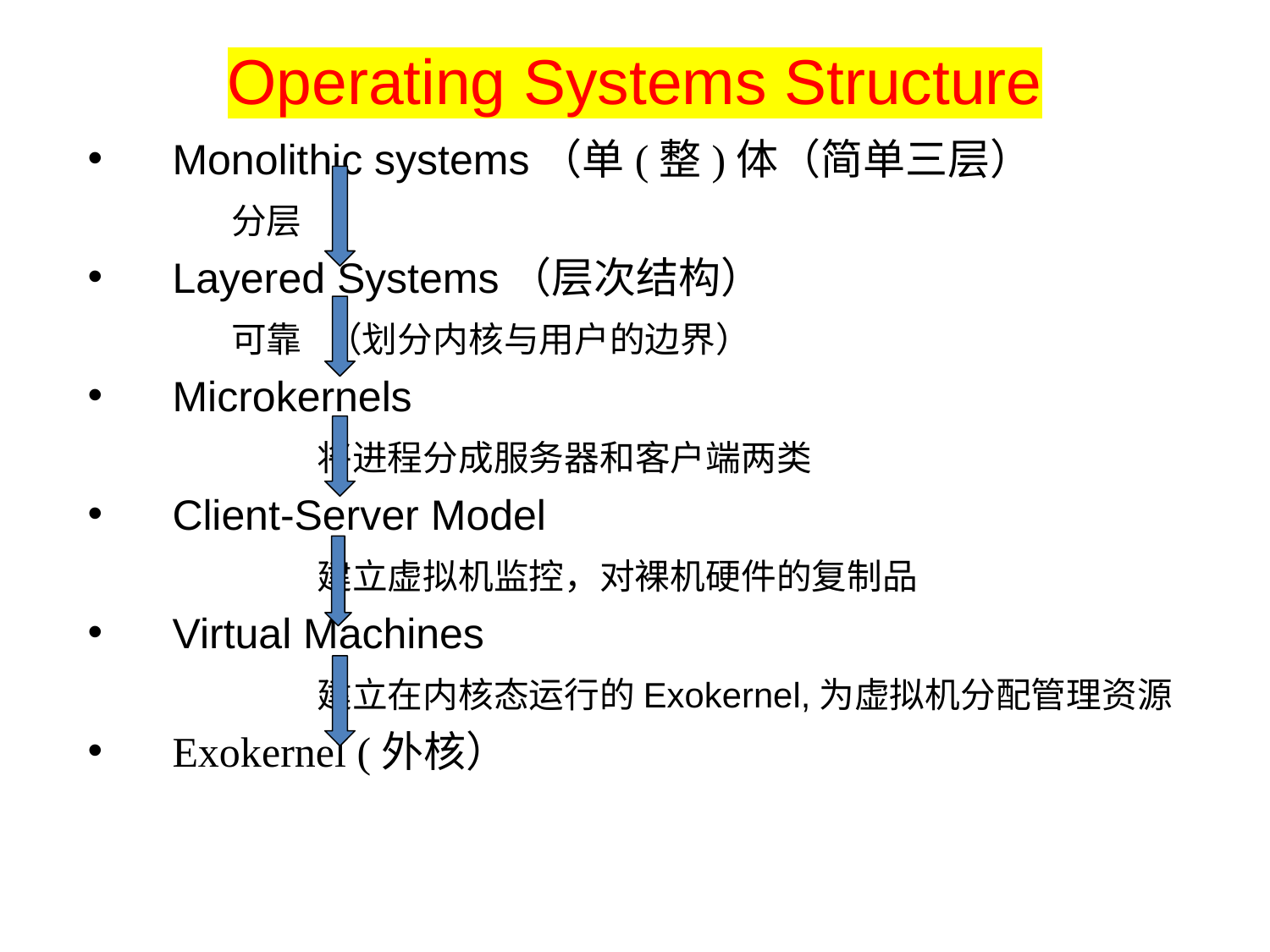

Operating Systems Structure
Monolithic systems（单(整)体（简单三层）
              分层
Layered Systems（层次结构）
              可靠   （划分内核与用户的边界）
Microkernels
                       将进程分成服务器和客户端两类
Client-Server Model
                       建立虚拟机监控，对裸机硬件的复制品
Virtual Machines
                       建立在内核态运行的Exokernel,为虚拟机分配管理资源
Exokernel (外核）